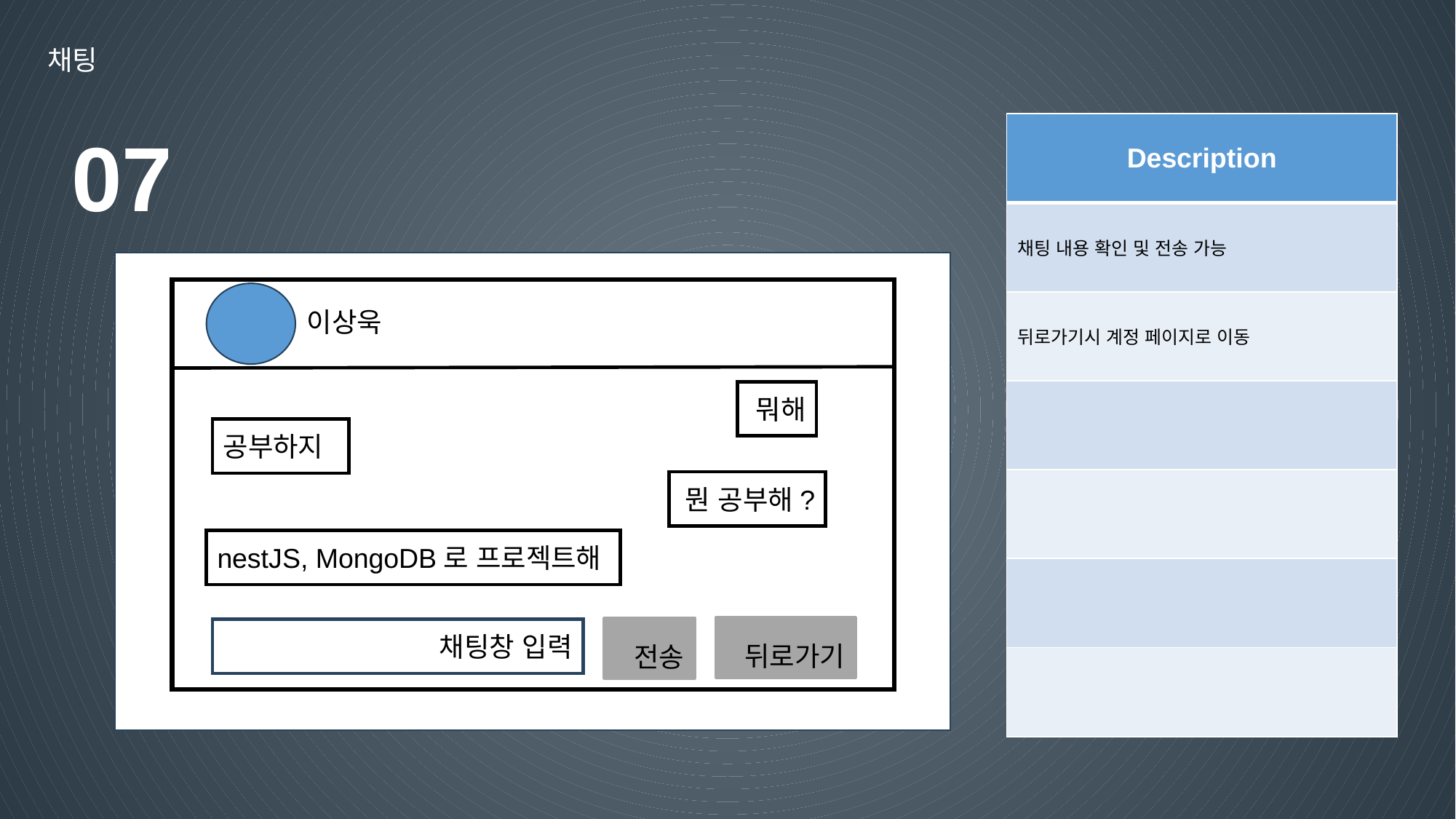

채팅
07
| Description |
| --- |
| 채팅 내용 확인 및 전송 가능 |
| 뒤로가기시 계정 페이지로 이동 |
|  |
|  |
|  |
|  |

이상욱
뭐해
공부하지
뭔 공부해?
nestJS, MongoDB로 프로젝트해
뒤로가기
전송
채팅창 입력